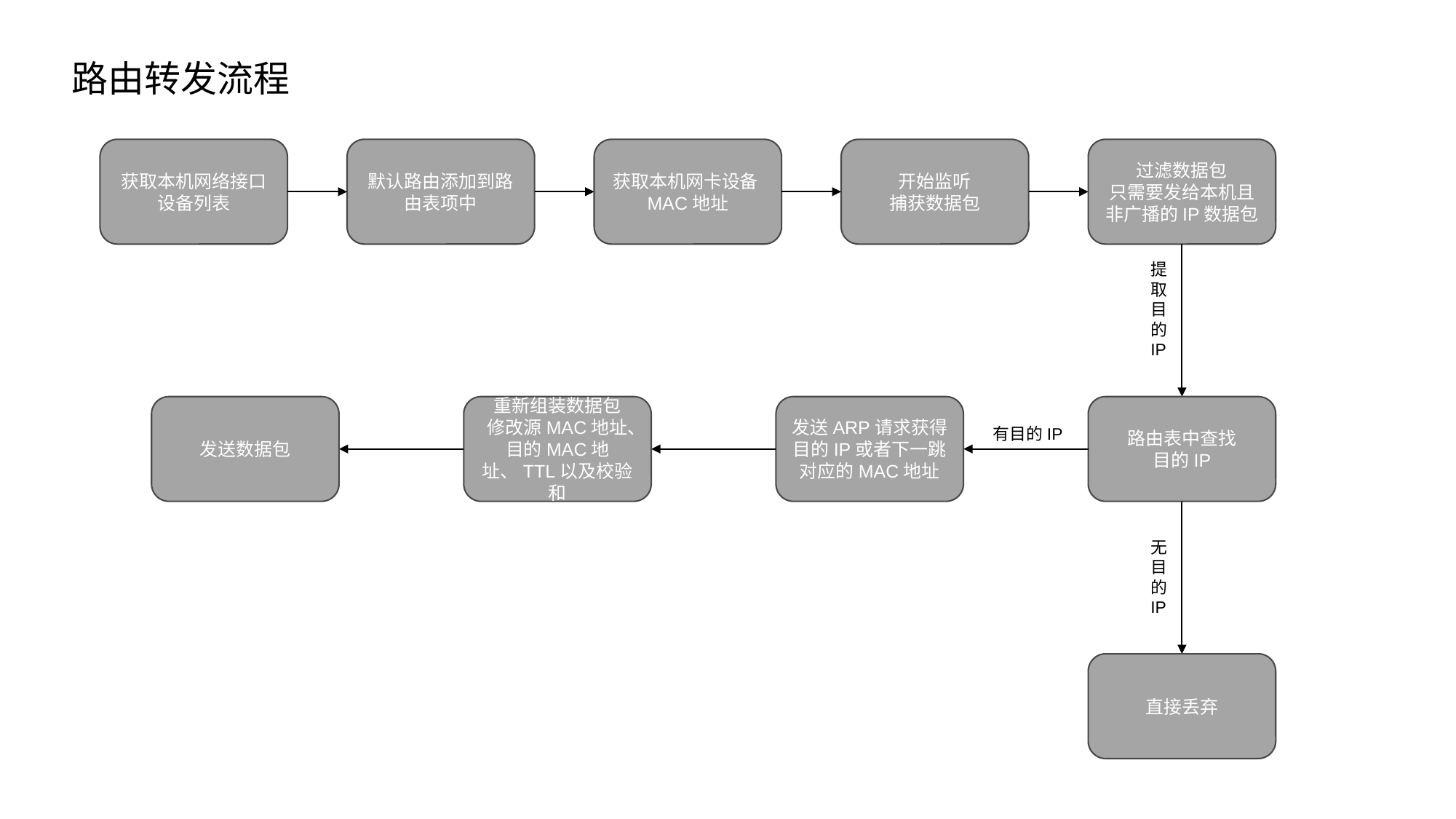

路由转发流程
默认路由添加到路由表项中
获取本机网卡设备MAC地址
开始监听
捕获数据包
过滤数据包
只需要发给本机且非广播的IP数据包
获取本机网络接口设备列表
提取目的IP
发送数据包
重新组装数据包
修改源MAC地址、目的MAC地址、TTL以及校验和
发送ARP请求获得目的IP或者下一跳对应的MAC地址
路由表中查找
目的IP
有目的IP
无目的IP
直接丢弃